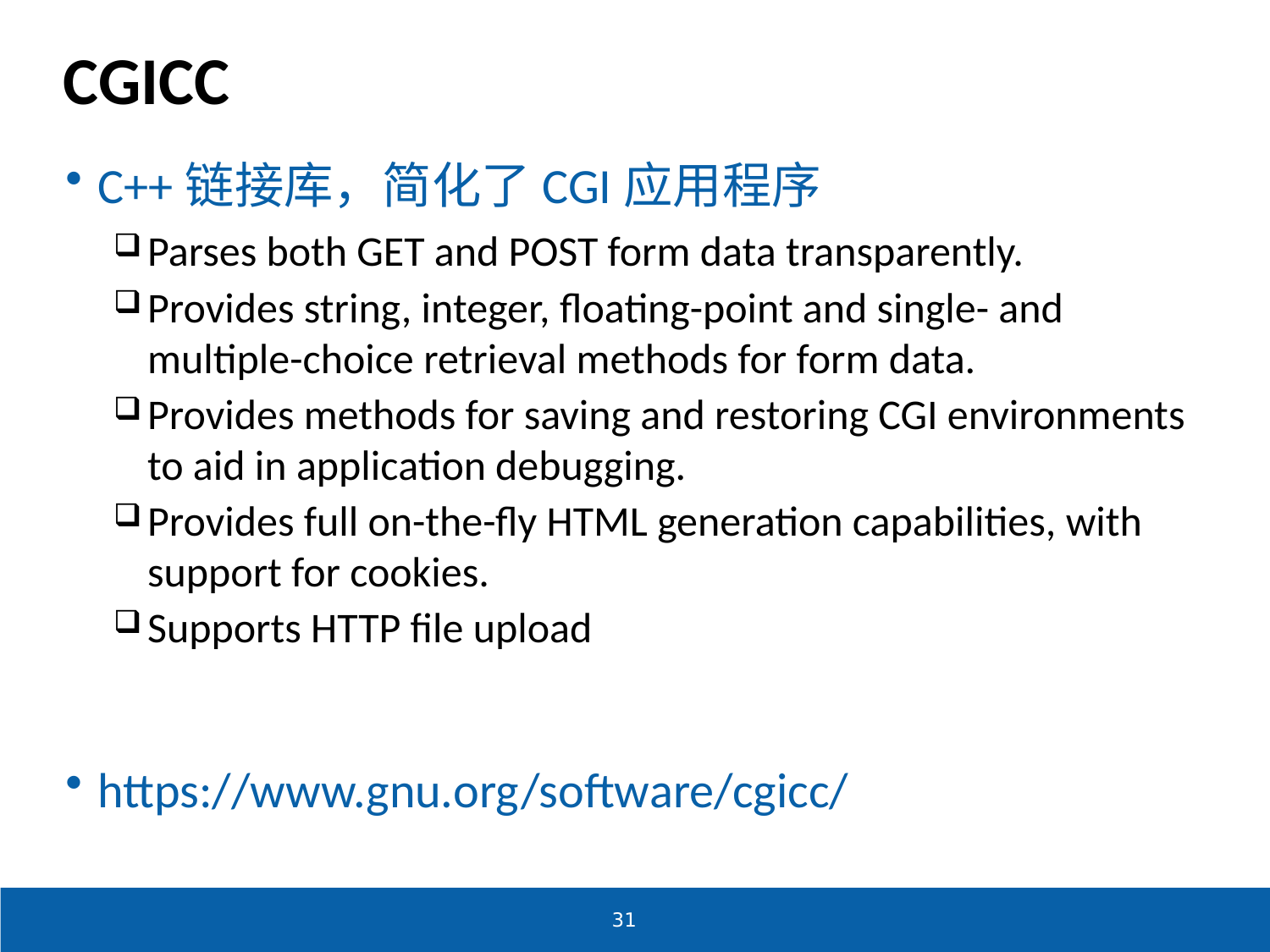

# CGICC
C++链接库，简化了CGI应用程序
Parses both GET and POST form data transparently.
Provides string, integer, floating-point and single- and multiple-choice retrieval methods for form data.
Provides methods for saving and restoring CGI environments to aid in application debugging.
Provides full on-the-fly HTML generation capabilities, with support for cookies.
Supports HTTP file upload

https://www.gnu.org/software/cgicc/
31